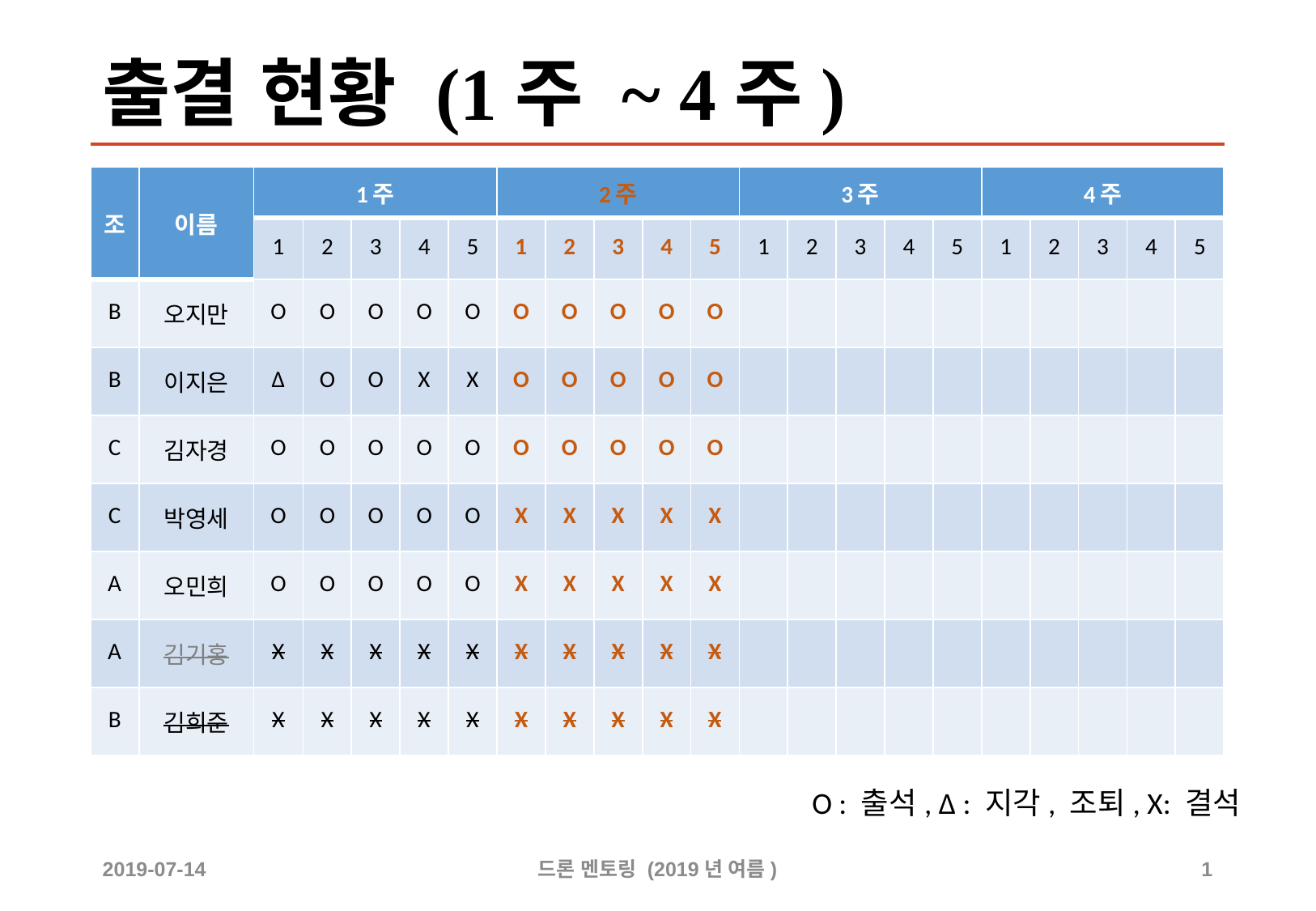

# 출결 현황 (1주 ~ 4주)
| 조 | 이름 | 1주 |  |  |  |  | 2주 |  |  |  |  | 3주 |  |  |  |  | 4주 |  |  |  |  |
| --- | --- | --- | --- | --- | --- | --- | --- | --- | --- | --- | --- | --- | --- | --- | --- | --- | --- | --- | --- | --- | --- |
|  |  | 1 | 2 | 3 | 4 | 5 | 1 | 2 | 3 | 4 | 5 | 1 | 2 | 3 | 4 | 5 | 1 | 2 | 3 | 4 | 5 |
| B | 오지만 | O | O | O | O | O | O | O | O | O | O |  |  |  |  |  |  |  |  |  |  |
| B | 이지은 | Δ | O | O | X | X | O | O | O | O | O |  |  |  |  |  |  |  |  |  |  |
| C | 김자경 | O | O | O | O | O | O | O | O | O | O |  |  |  |  |  |  |  |  |  |  |
| C | 박영세 | O | O | O | O | O | X | X | X | X | X |  |  |  |  |  |  |  |  |  |  |
| A | 오민희 | O | O | O | O | O | X | X | X | X | X |  |  |  |  |  |  |  |  |  |  |
| A | 김기홍 | X | X | X | X | X | X | X | X | X | X |  |  |  |  |  |  |  |  |  |  |
| B | 김희준 | X | X | X | X | X | X | X | X | X | X |  |  |  |  |  |  |  |  |  |  |
O : 출석, Δ : 지각, 조퇴, X: 결석
2019-07-14
드론 멘토링 (2019년 여름)
1